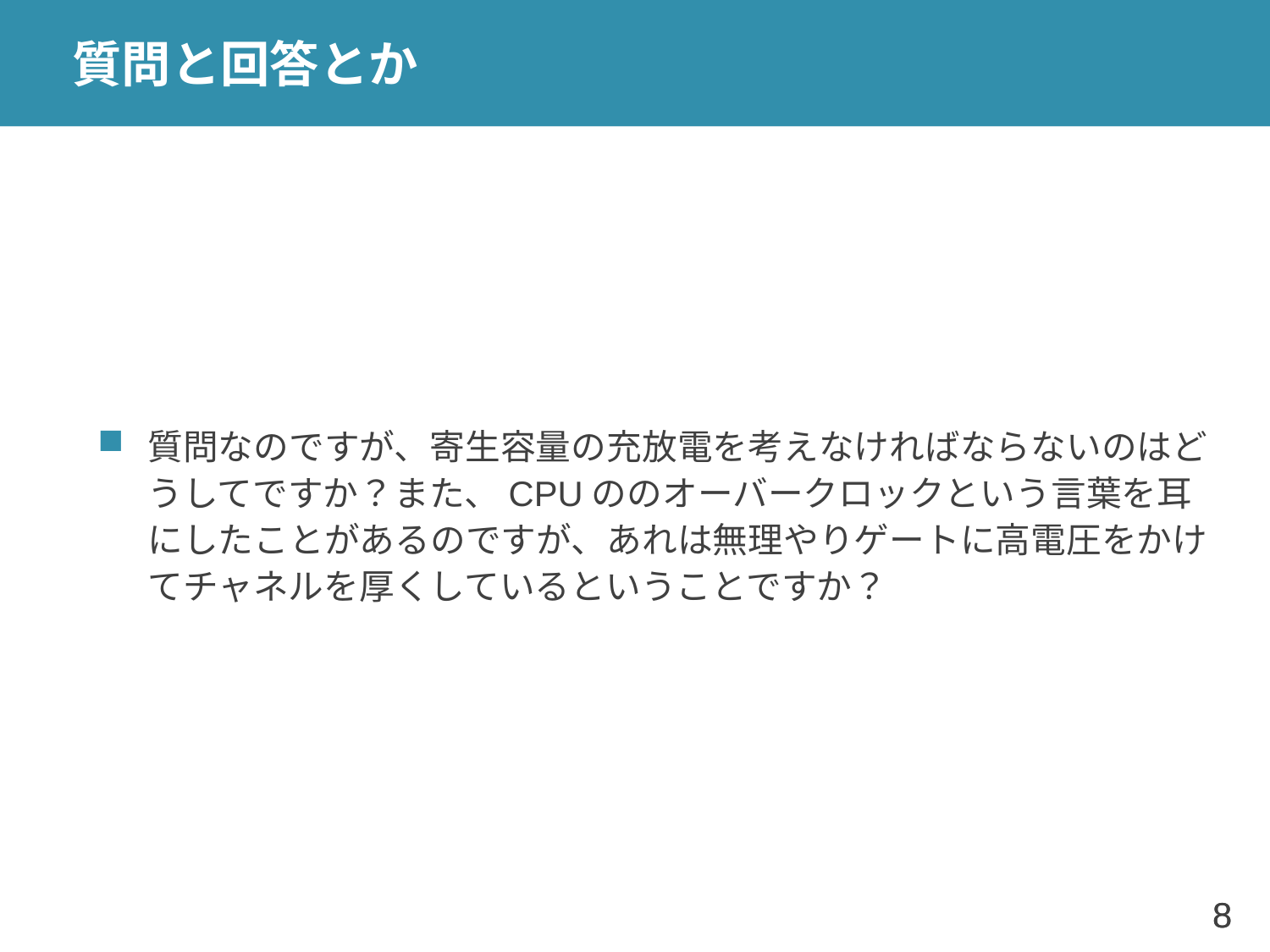

# 質問と回答とか
質問なのですが、寄生容量の充放電を考えなければならないのはどうしてですか？また、CPUののオーバークロックという言葉を耳にしたことがあるのですが、あれは無理やりゲートに高電圧をかけてチャネルを厚くしているということですか？